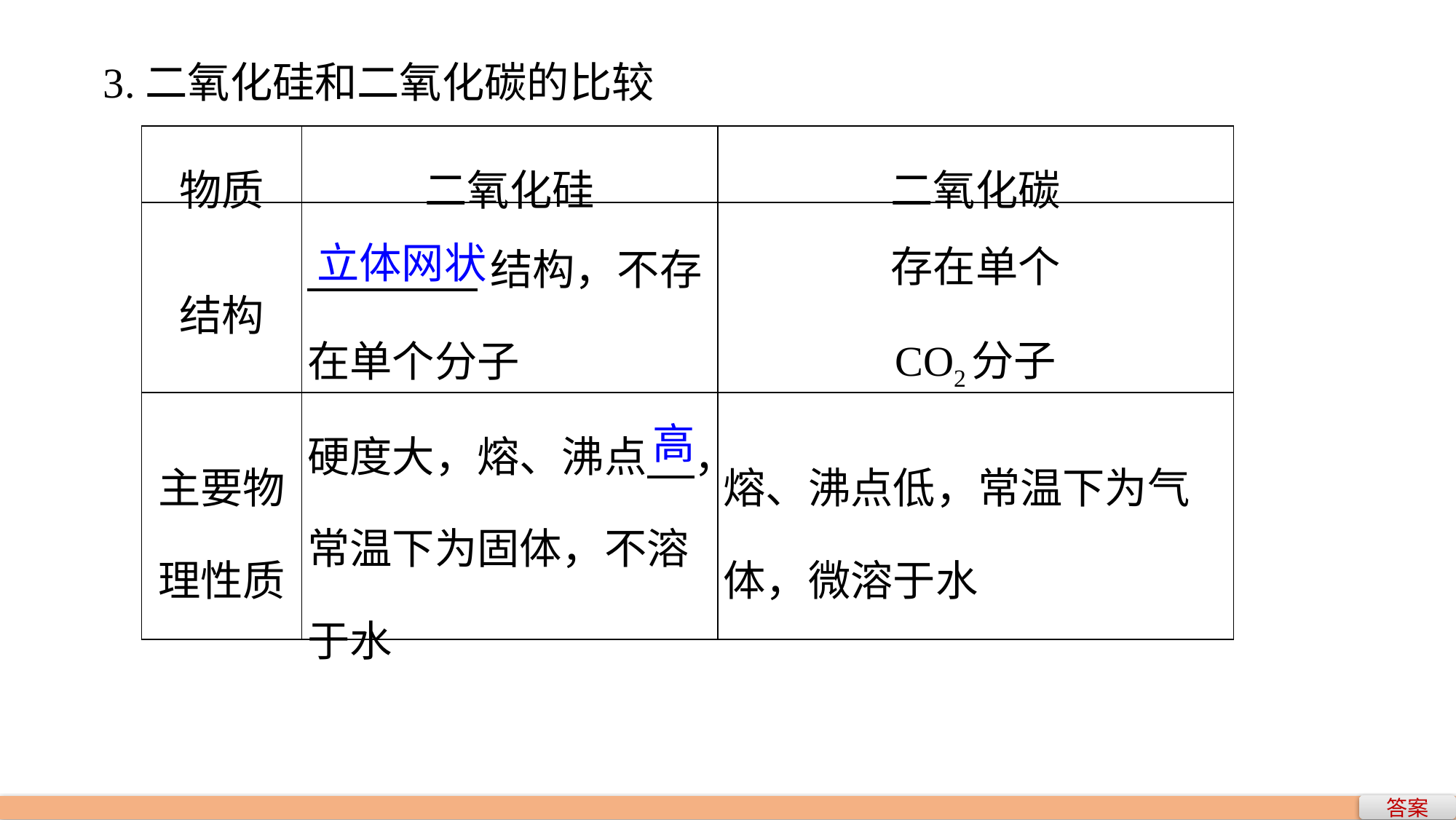

3.二氧化硅和二氧化碳的比较
| 物质 | 二氧化硅 | 二氧化碳 |
| --- | --- | --- |
| 结构 | 结构，不存在单个分子 | 存在单个 CO2分子 |
| 主要物 理性质 | 硬度大，熔、沸点 ，常温下为固体，不溶于水 | 熔、沸点低，常温下为气体，微溶于水 |
立体网状
高
答案